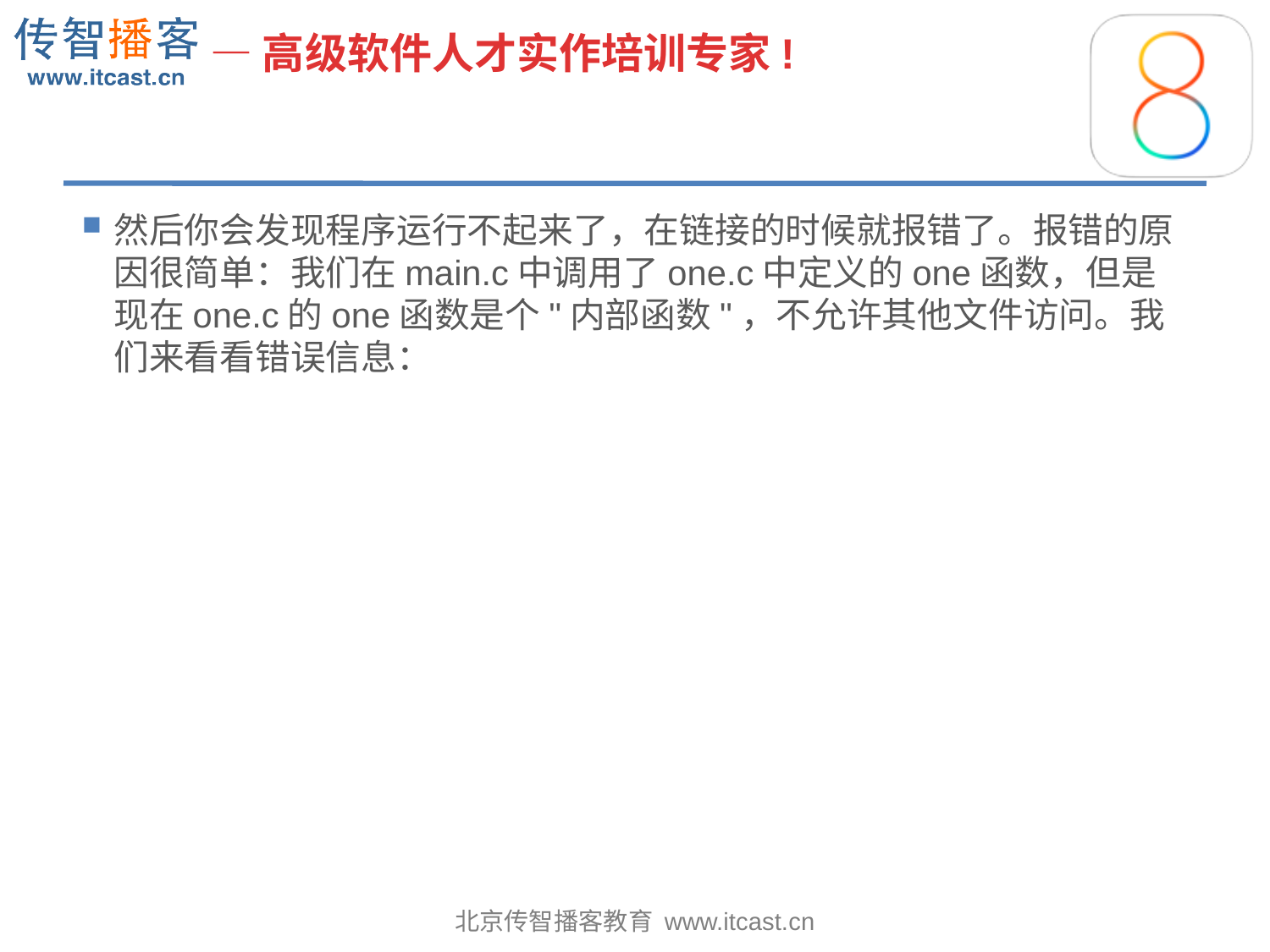

#
然后你会发现程序运行不起来了，在链接的时候就报错了。报错的原因很简单：我们在main.c中调用了one.c中定义的one函数，但是现在one.c的one函数是个"内部函数"，不允许其他文件访问。我们来看看错误信息：